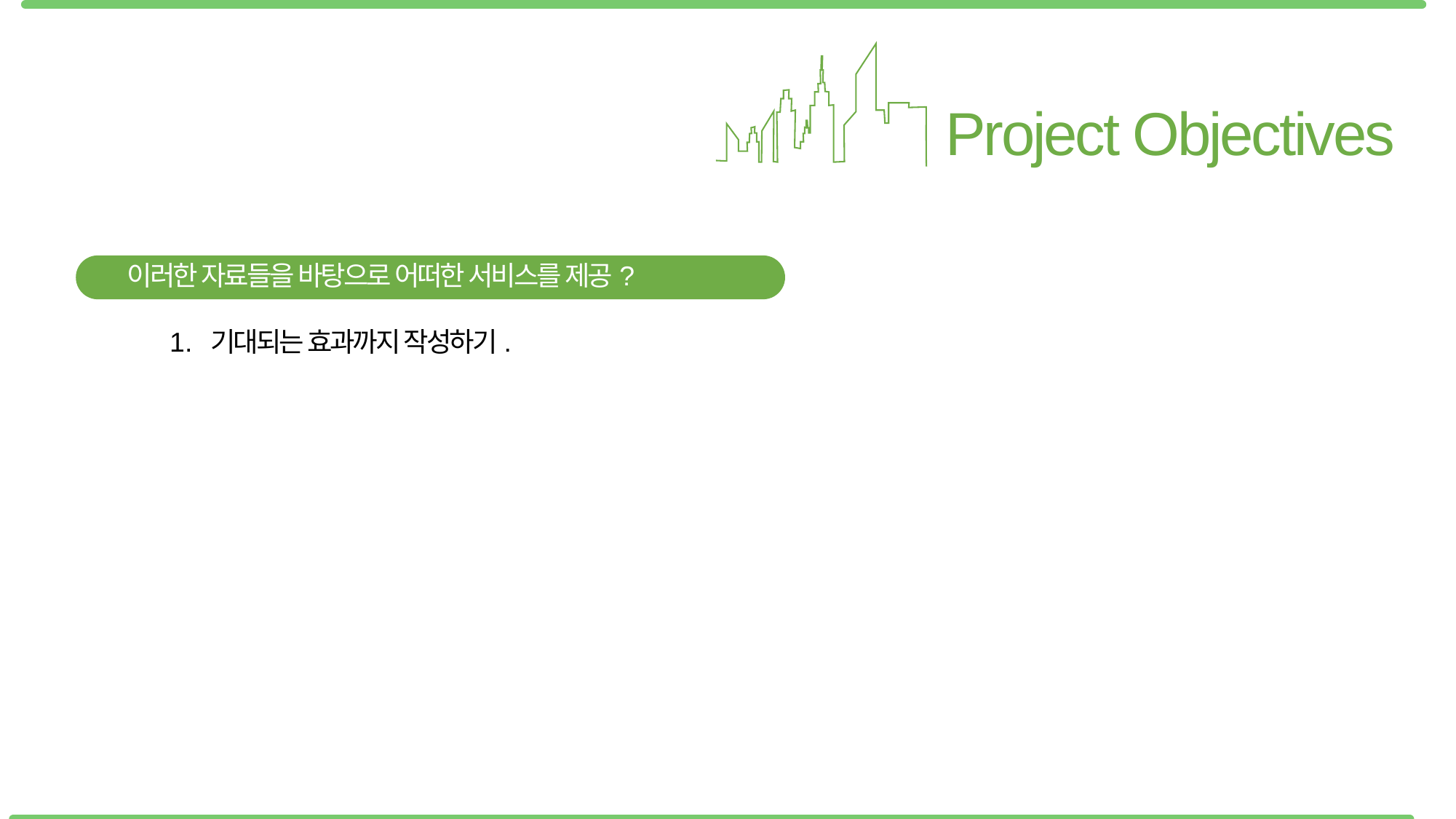

Project Objectives
이러한 자료들을 바탕으로 어떠한 서비스를 제공?

기대되는 효과까지 작성하기.